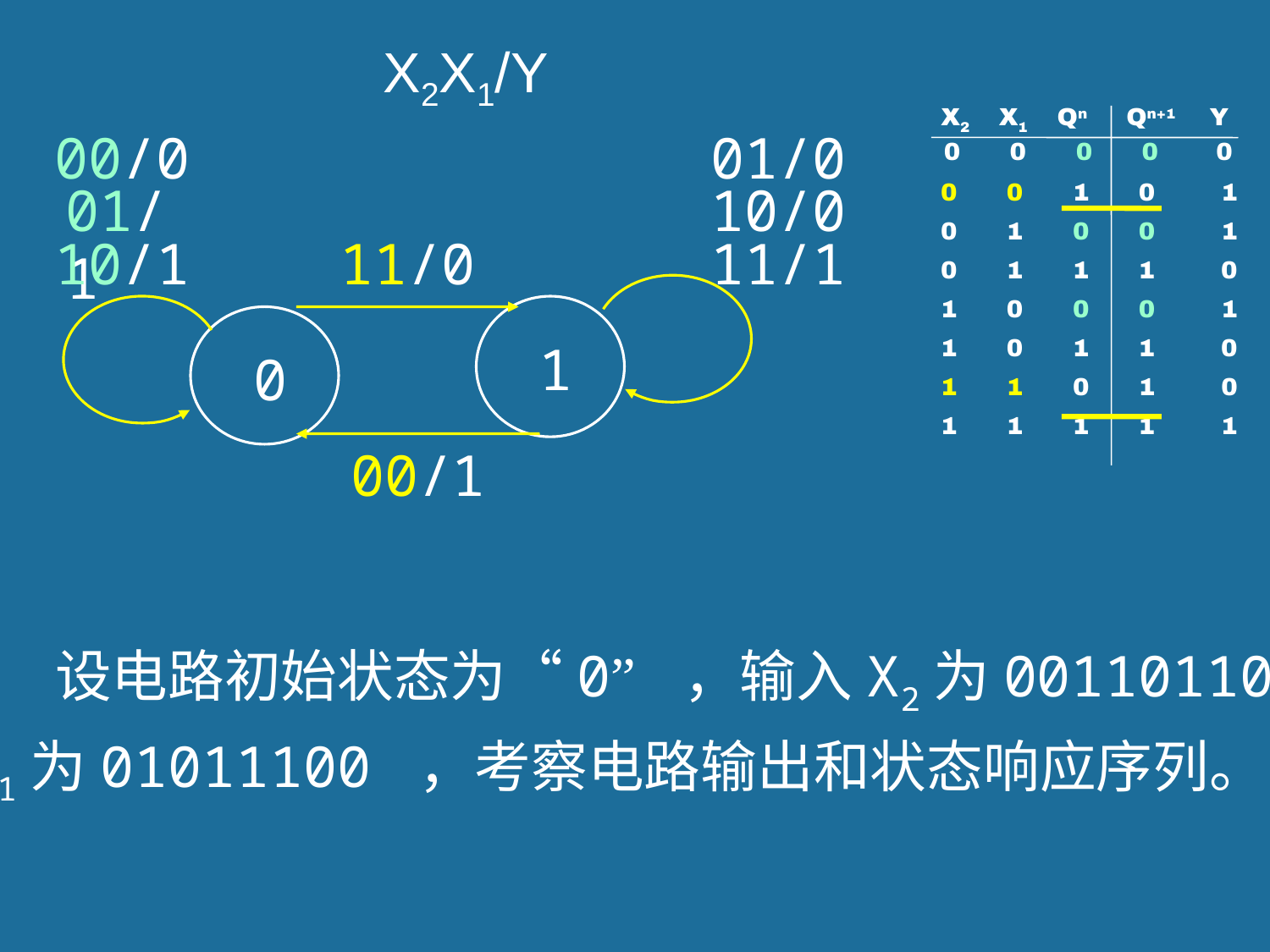

X2X1/Y
X2      X1    Qn        Qn+1       Y

00/0
01/1
10/1

01/0
10/0
11/1

            0      0      0      0       0
               0      0      1      0        1
               0      1      0      0        1
               0      1      1      1        0
               1      0      0      0        1
               1      0      1      1        0
               1      1      0      1        0
               1      1      1      1        1

11/0

1
0

00/1

设电路初始状态为“0” ，输入X2为00110110；
X1为01011100 ，考察电路输出和状态响应序列。

39